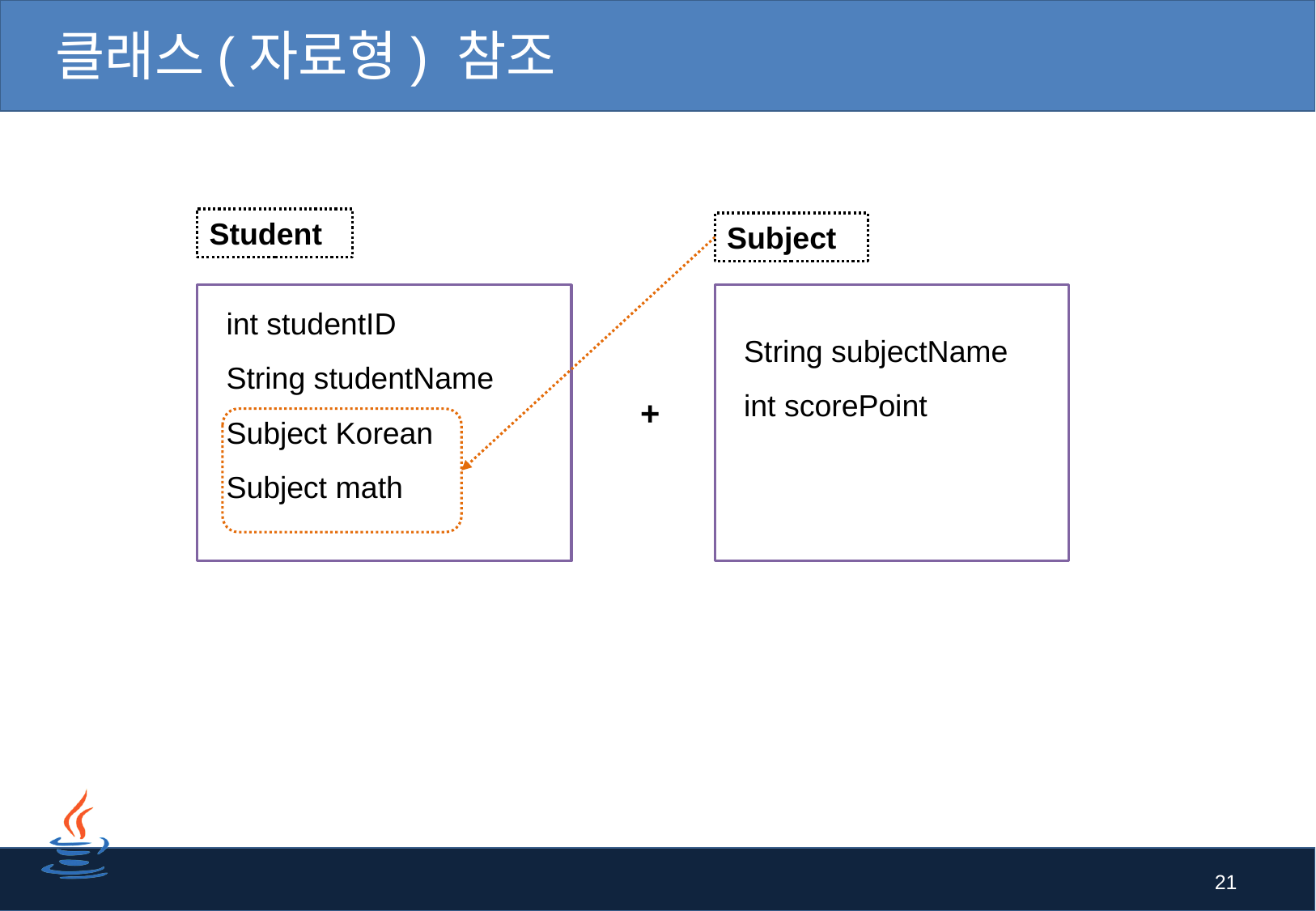

# 클래스(자료형) 참조
Student
Subject

  String subjectName
  int scorePoint

  int studentID
  String studentName
  Subject Korean
  Subject math

+

21